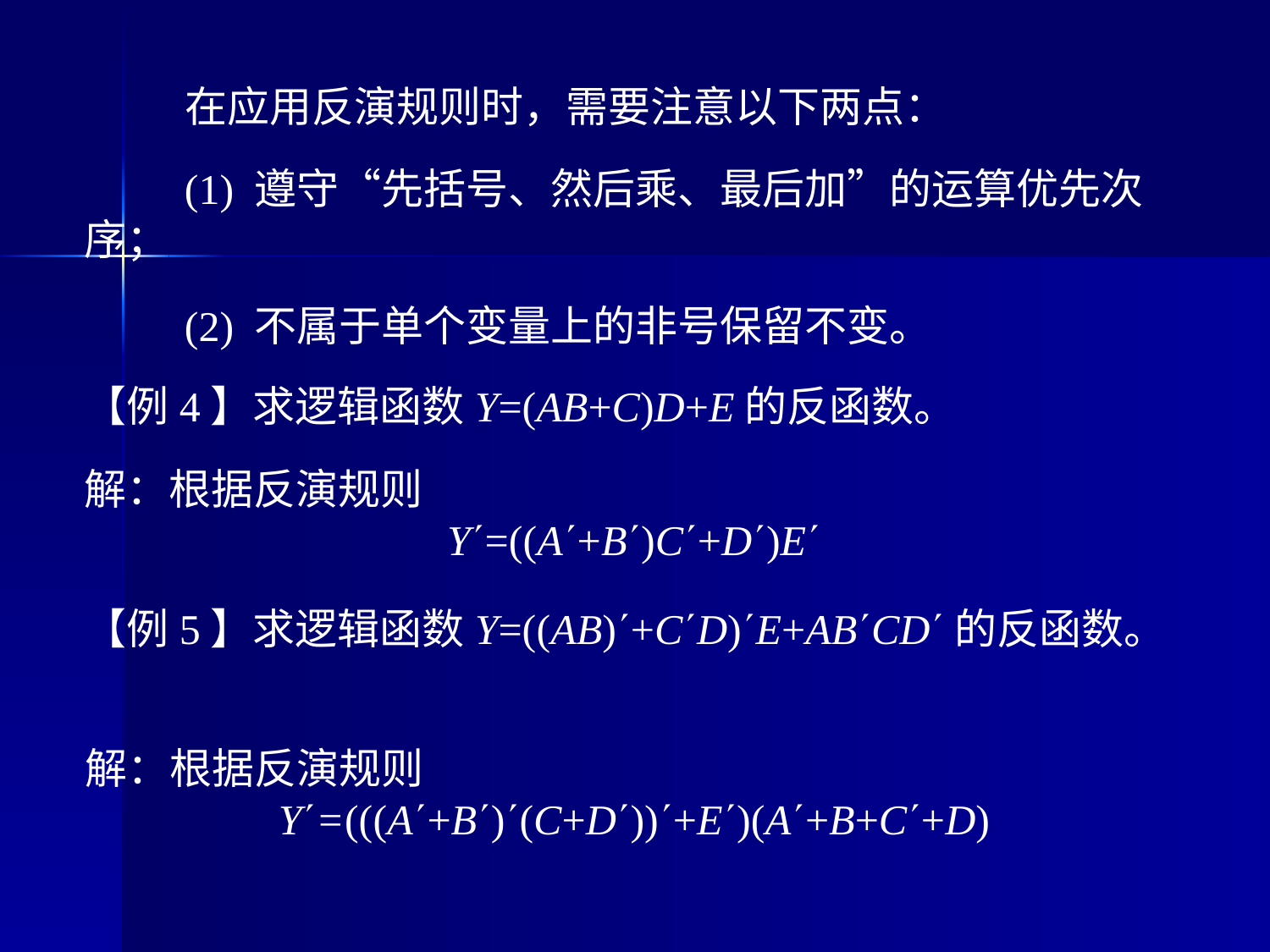

在应用反演规则时，需要注意以下两点：
(1) 遵守“先括号、然后乘、最后加”的运算优先次序；
(2) 不属于单个变量上的非号保留不变。
【例4】求逻辑函数Y=(AB+C)D+E的反函数。
解：根据反演规则
Y′=((A′+B′)C′+D′)E′
【例5】求逻辑函数Y=((AB)′+C′D)′E+AB′CD′的反函数。
解：根据反演规则
Y′=(((A′+B′)′(C+D′))′+E′)(A′+B+C′+D)